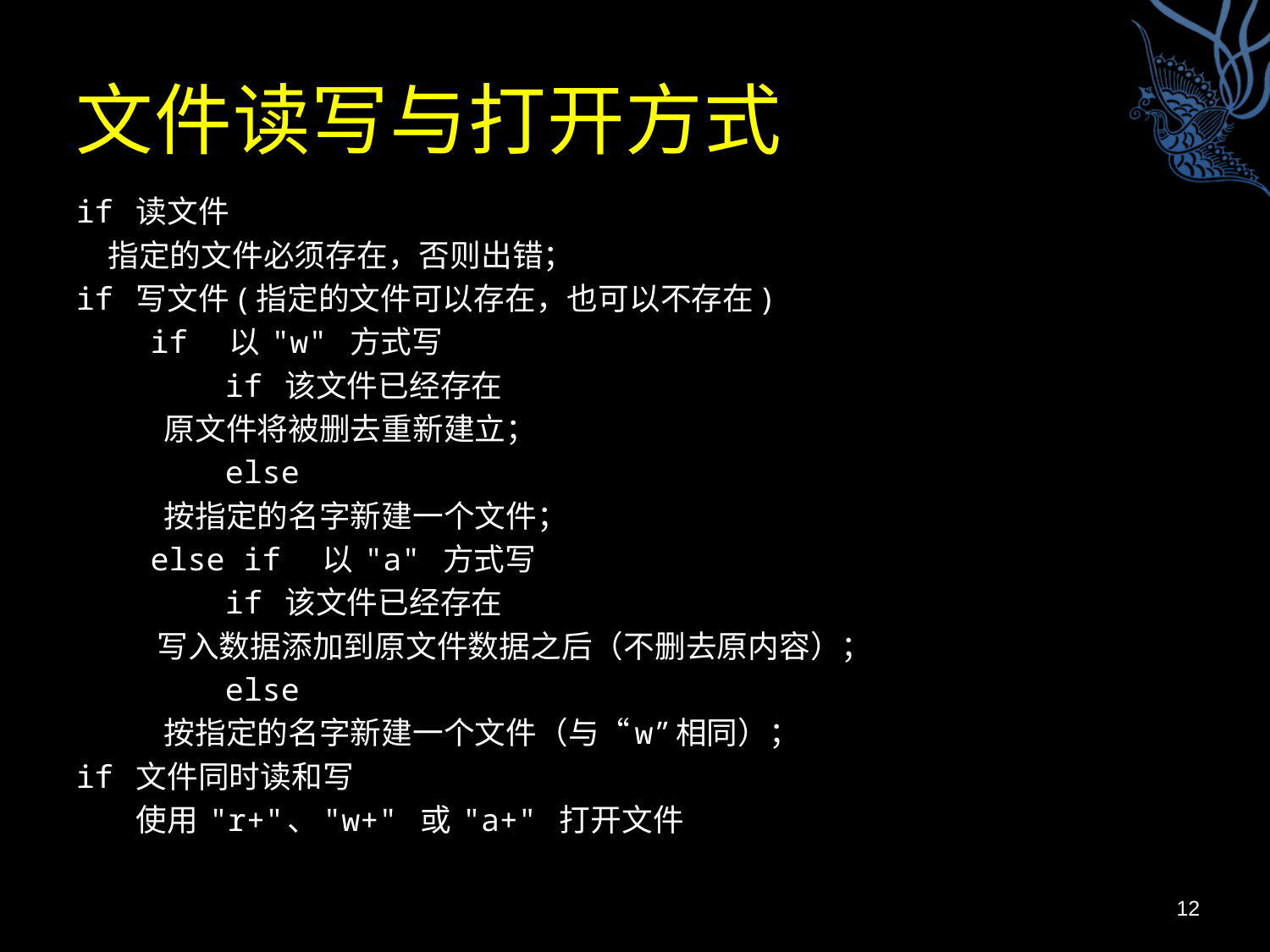

# 文件读写与打开方式
if 读文件
    指定的文件必须存在，否则出错；
if 写文件(指定的文件可以存在，也可以不存在)
    if  以 "w" 方式写
        if 该文件已经存在
            原文件将被删去重新建立；
        else
            按指定的名字新建一个文件；
    else if  以 "a" 方式写
        if 该文件已经存在
           写入数据添加到原文件数据之后（不删去原内容）；
        else
            按指定的名字新建一个文件（与“w”相同）；
if 文件同时读和写
        使用 "r+"、"w+" 或 "a+" 打开文件
12